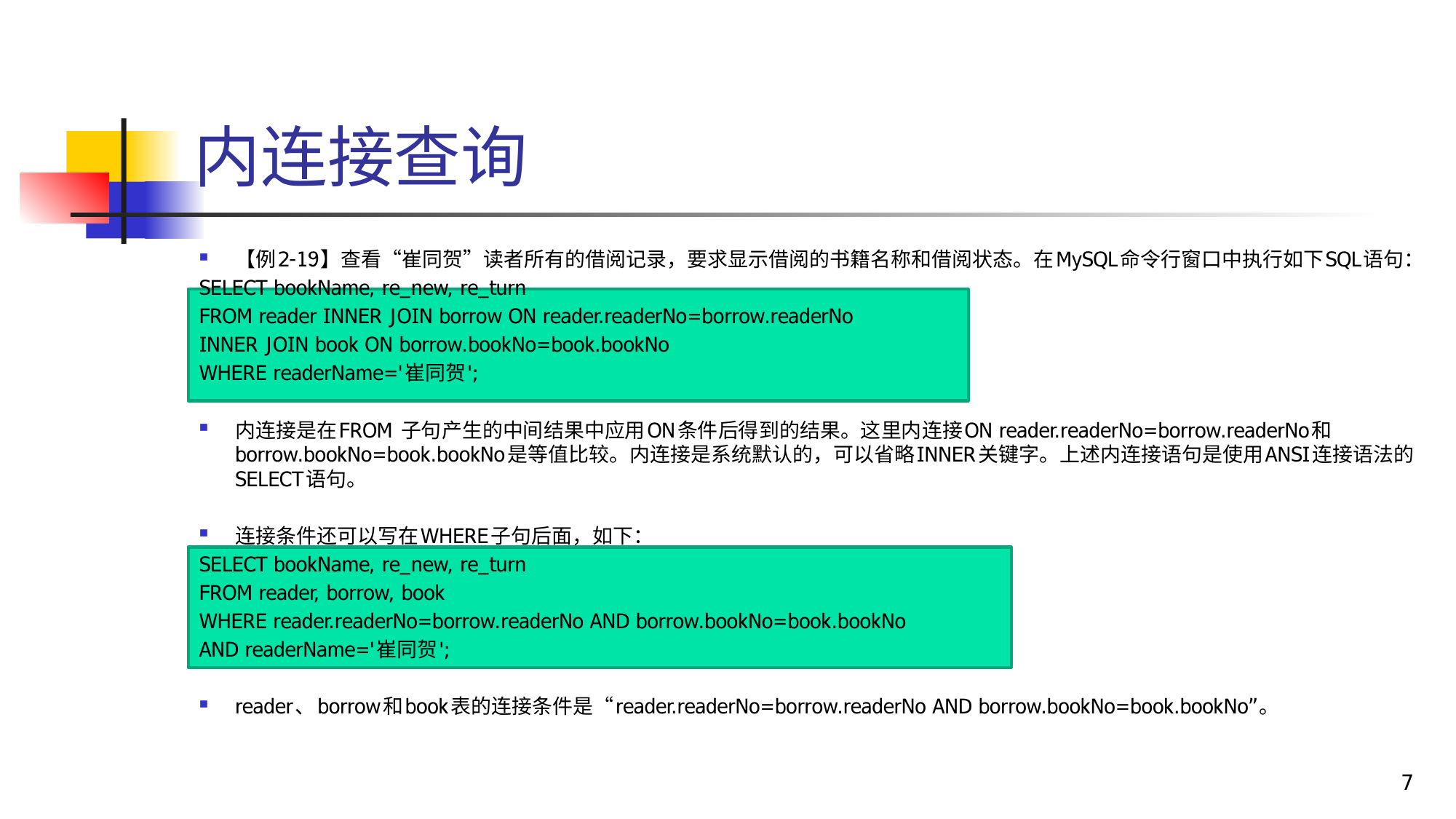

# 内连接查询
【例2-19】查看“崔同贺”读者所有的借阅记录，要求显示借阅的书籍名称和借阅状态。在MySQL命令行窗口中执行如下SQL语句：
SELECT bookName, re_new, re_turn
FROM reader INNER JOIN borrow ON reader.readerNo=borrow.readerNo
INNER JOIN book ON borrow.bookNo=book.bookNo
WHERE readerName='崔同贺';

内连接是在FROM 子句产生的中间结果中应用ON条件后得到的结果。这里内连接ON reader.readerNo=borrow.readerNo和borrow.bookNo=book.bookNo是等值比较。内连接是系统默认的，可以省略INNER关键字。上述内连接语句是使用ANSI连接语法的SELECT语句。

连接条件还可以写在WHERE子句后面，如下：
SELECT bookName, re_new, re_turn
FROM reader, borrow, book
WHERE reader.readerNo=borrow.readerNo AND borrow.bookNo=book.bookNo
AND readerName='崔同贺';

reader、borrow和book表的连接条件是“reader.readerNo=borrow.readerNo AND borrow.bookNo=book.bookNo”。

7